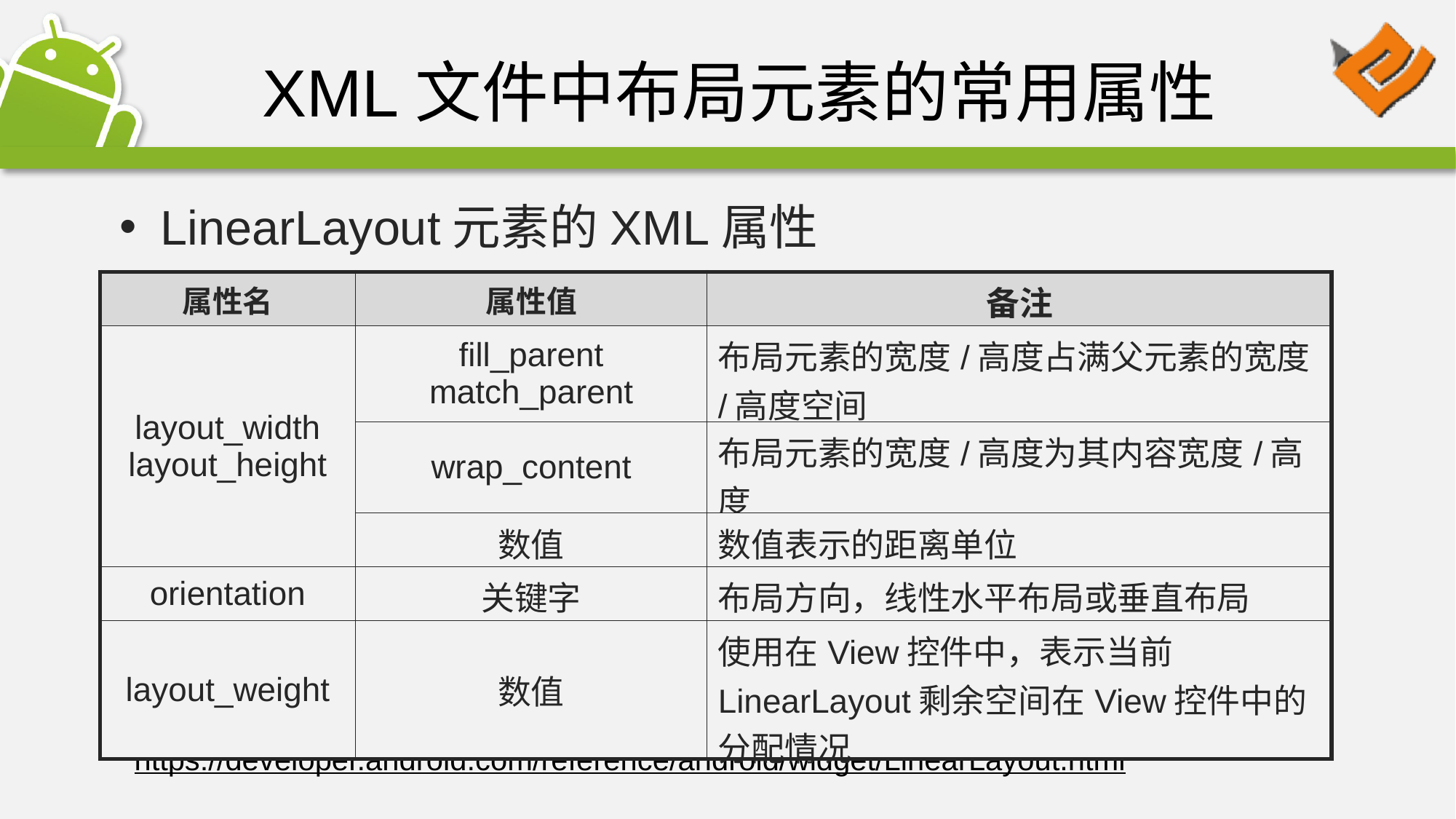

# XML文件中布局元素的常用属性
LinearLayout元素的XML属性
| 属性名 | 属性值 | 备注 |
| --- | --- | --- |
| layout\_width layout\_height | fill\_parent match\_parent | 布局元素的宽度/高度占满父元素的宽度/高度空间 |
|  | wrap\_content | 布局元素的宽度/高度为其内容宽度/高度 |
|  | 数值 | 数值表示的距离单位 |
| orientation | 关键字 | 布局方向，线性水平布局或垂直布局 |
| layout\_weight | 数值 | 使用在View控件中，表示当前LinearLayout剩余空间在View控件中的分配情况 |
https://developer.android.com/reference/android/widget/LinearLayout.html